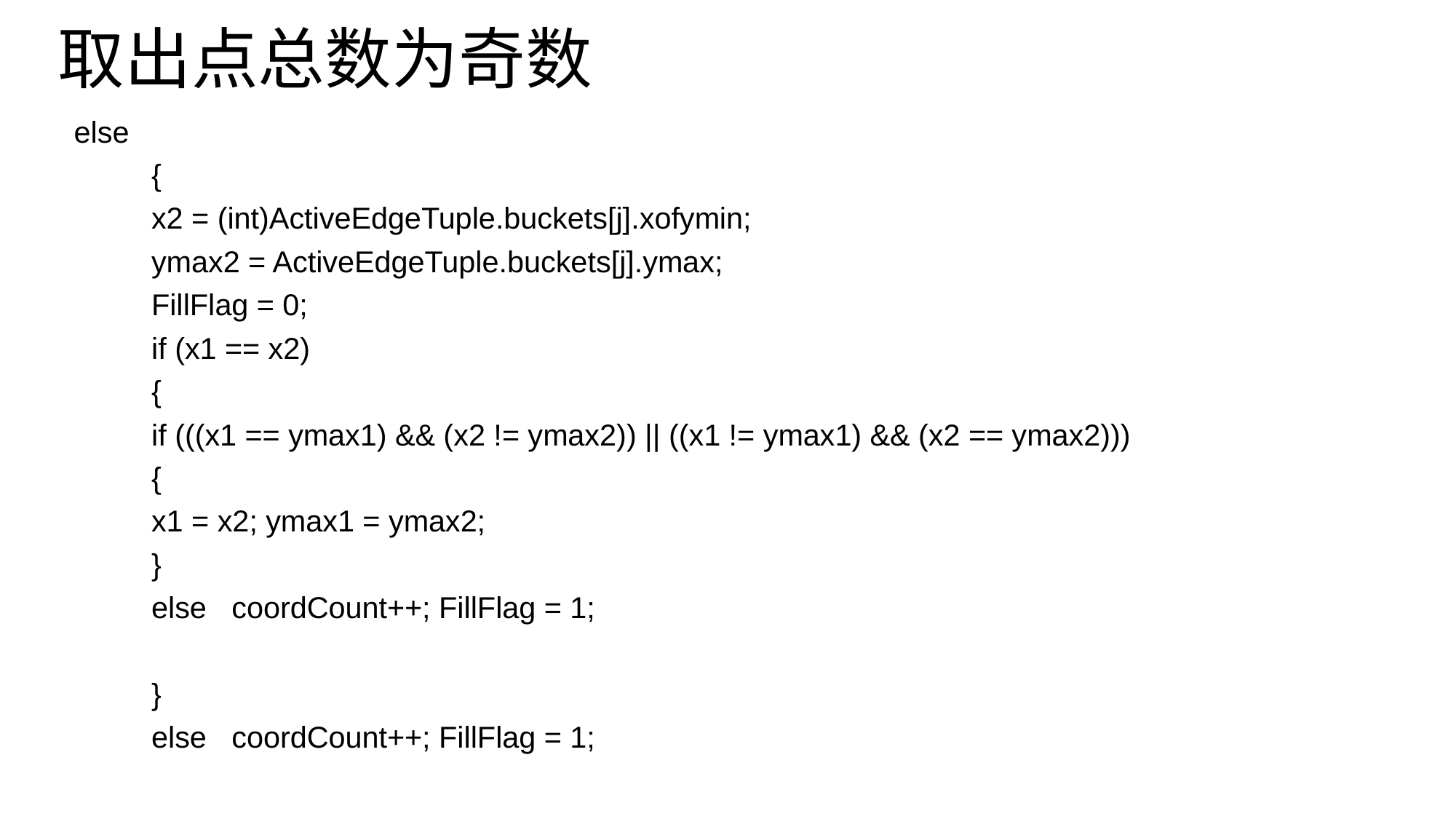

# 取出点总数为奇数
else
	{
		x2 = (int)ActiveEdgeTuple.buckets[j].xofymin;
		ymax2 = ActiveEdgeTuple.buckets[j].ymax;
		FillFlag = 0;
		if (x1 == x2)
		{
		if (((x1 == ymax1) && (x2 != ymax2)) || ((x1 != ymax1) && (x2 == ymax2)))
			{
				x1 = x2; ymax1 = ymax2;
			}
			else   coordCount++; FillFlag = 1;

		}
		else   coordCount++; FillFlag = 1;